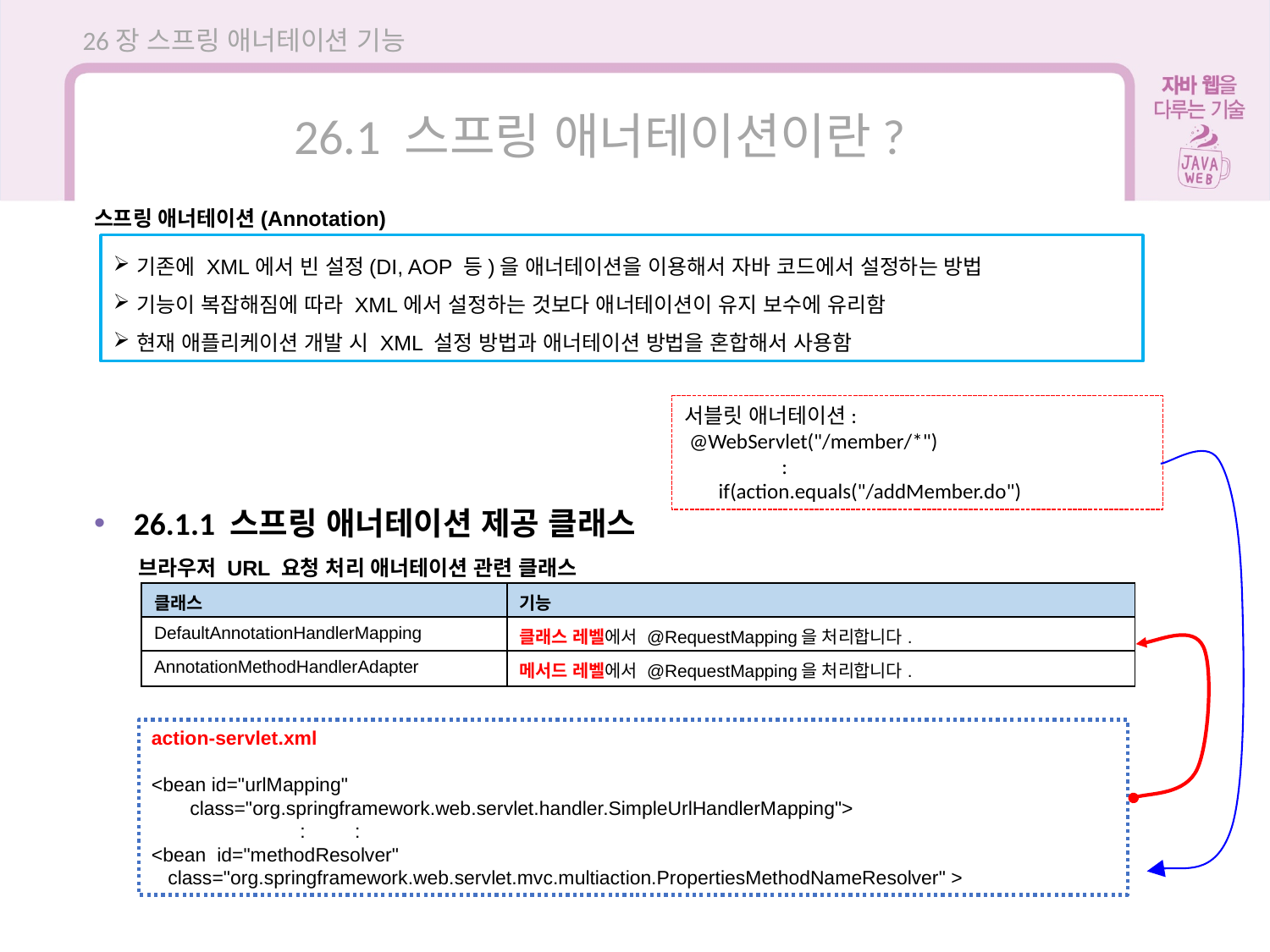

26장 스프링 애너테이션 기능
26.1 스프링 애너테이션이란?
스프링 애너테이션(Annotation)
기존에 XML에서 빈 설정(DI, AOP 등)을 애너테이션을 이용해서 자바 코드에서 설정하는 방법
기능이 복잡해짐에 따라 XML에서 설정하는 것보다 애너테이션이 유지 보수에 유리함
현재 애플리케이션 개발 시 XML 설정 방법과 애너테이션 방법을 혼합해서 사용함
서블릿 애너테이션:
 @WebServlet("/member/*")
                    :
       if(action.equals("/addMember.do")

26.1.1 스프링 애너테이션 제공 클래스
브라우저 URL 요청 처리 애너테이션 관련 클래스
| 클래스 | 기능 |
| --- | --- |
| DefaultAnnotationHandlerMapping | 클래스 레벨에서 @RequestMapping을 처리합니다. |
| AnnotationMethodHandlerAdapter | 메서드 레벨에서 @RequestMapping을 처리합니다. |

action-servlet.xml

<bean id="urlMapping"
       class="org.springframework.web.servlet.handler.SimpleUrlHandlerMapping">
                           :         :
<bean  id="methodResolver"
   class="org.springframework.web.servlet.mvc.multiaction.PropertiesMethodNameResolver" >